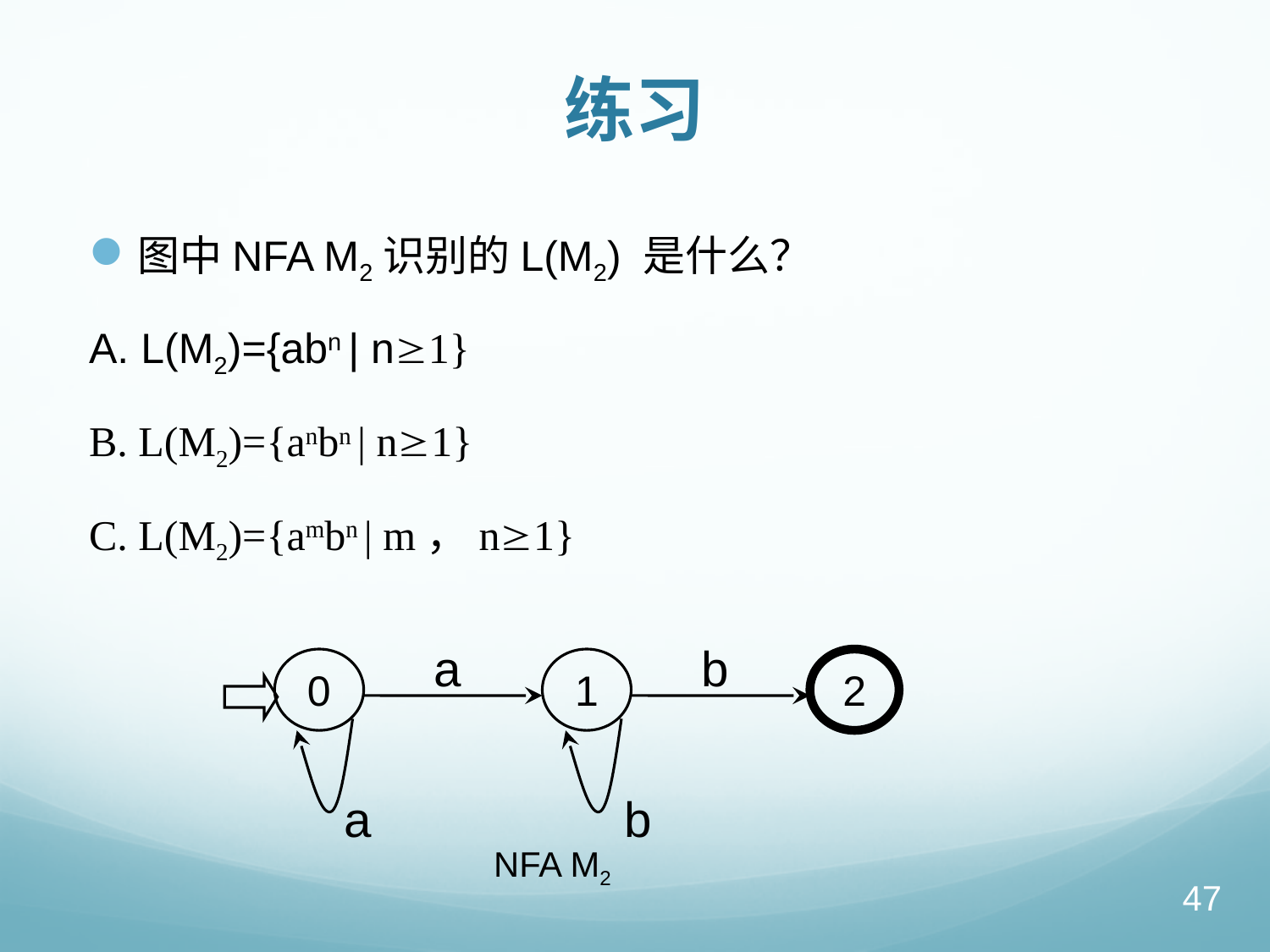

# 练习
图中NFA M2识别的L(M2) 是什么？
A. L(M2)={abn | n≥1}
B. L(M2)={anbn | n≥1}
C. L(M2)={ambn | m，n≥1}

a
b
0
1
2

a
b
NFA M2
47